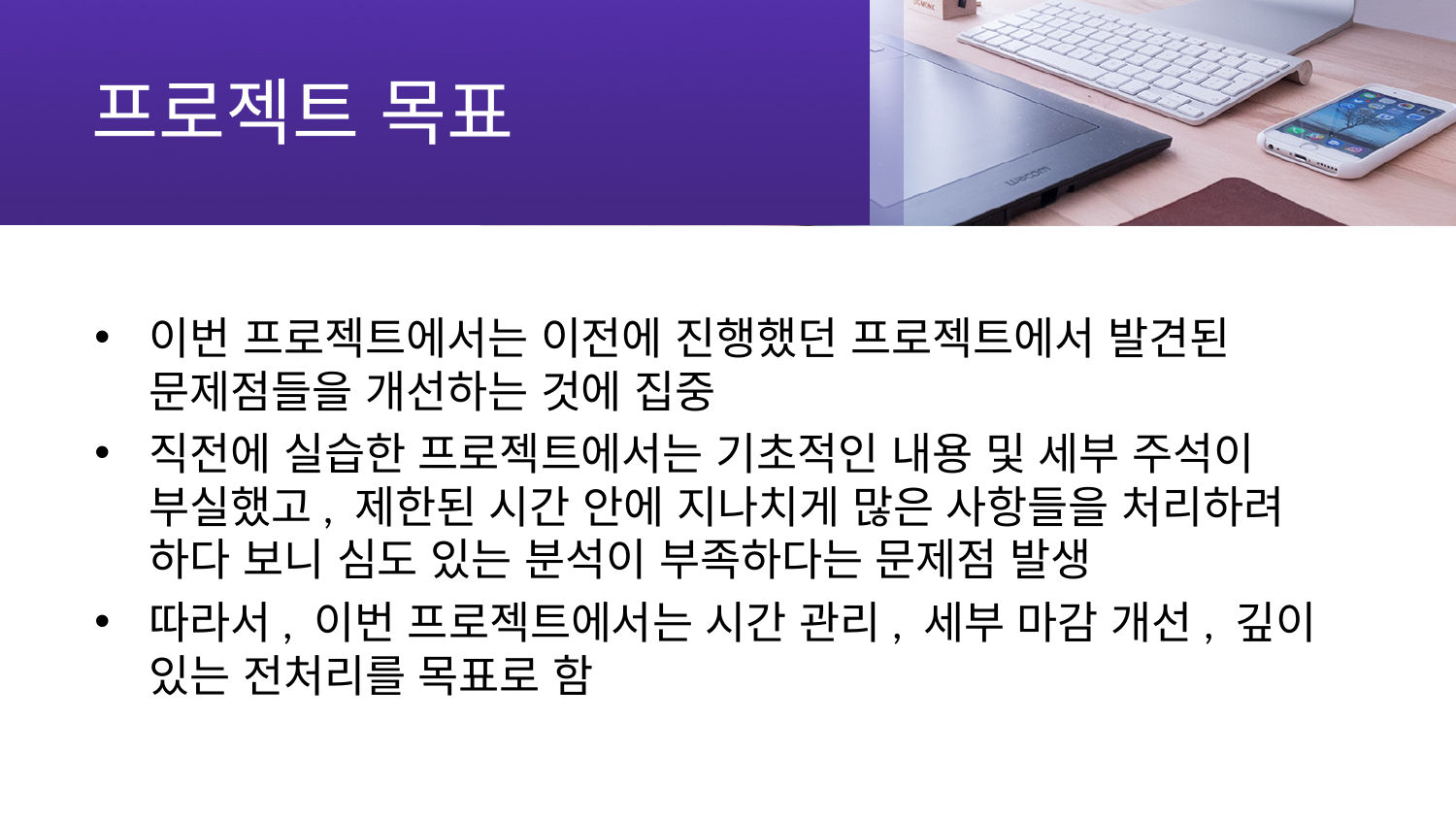

# 프로젝트 목표
이번 프로젝트에서는 이전에 진행했던 프로젝트에서 발견된 문제점들을 개선하는 것에 집중
직전에 실습한 프로젝트에서는 기초적인 내용 및 세부 주석이 부실했고, 제한된 시간 안에 지나치게 많은 사항들을 처리하려 하다 보니 심도 있는 분석이 부족하다는 문제점 발생
따라서, 이번 프로젝트에서는 시간 관리, 세부 마감 개선, 깊이 있는 전처리를 목표로 함